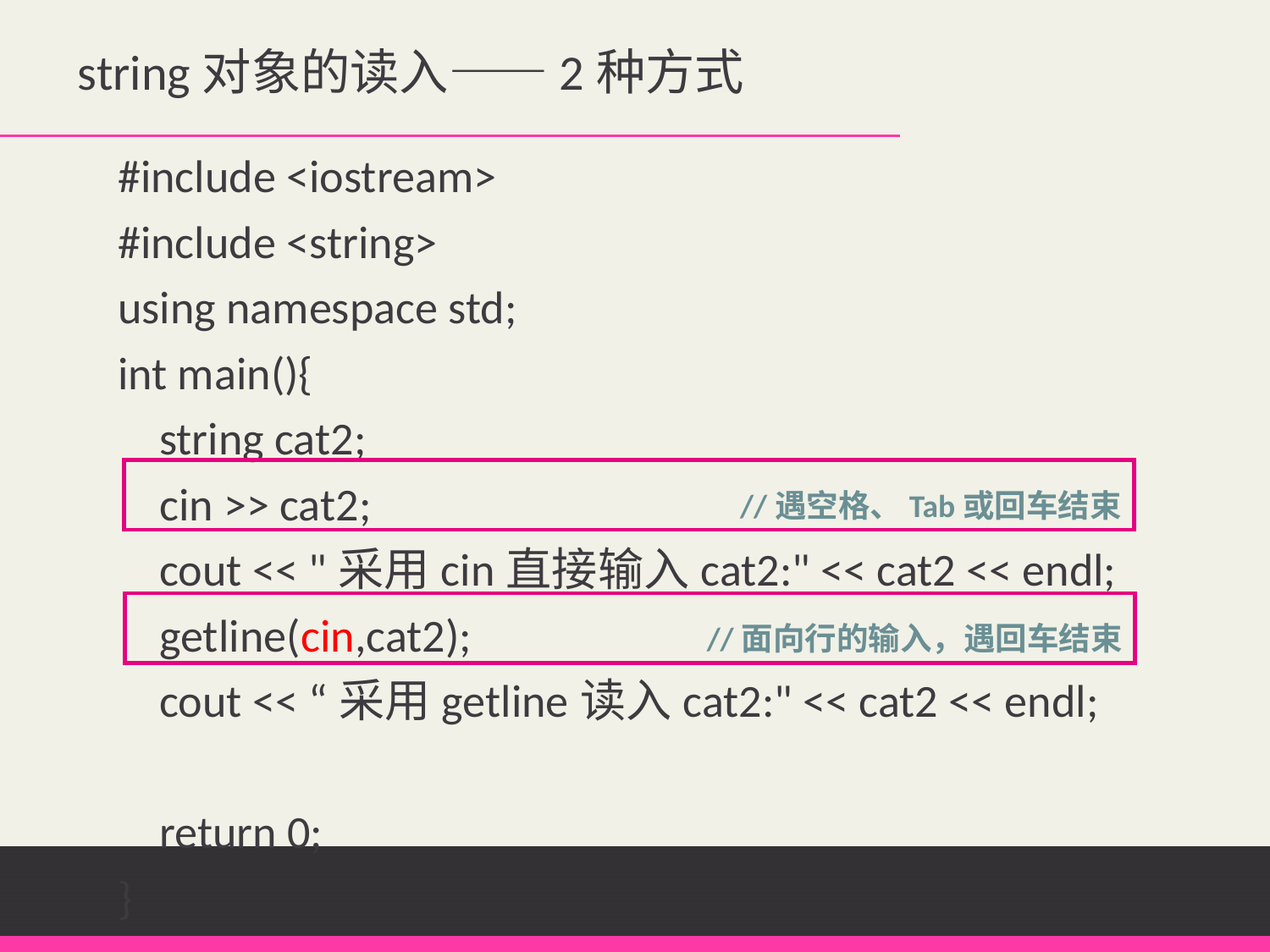

string对象的读入——2种方式
#include <iostream>
#include <string>
using namespace std;
int main(){
    string cat2;
    cin >> cat2;
    cout << "采用cin直接输入cat2:" << cat2 << endl;
    getline(cin,cat2);
    cout << “采用getline读入cat2:" << cat2 << endl;

    return 0;
}
                                      //遇空格、Tab或回车结束
                                      //面向行的输入，遇回车结束